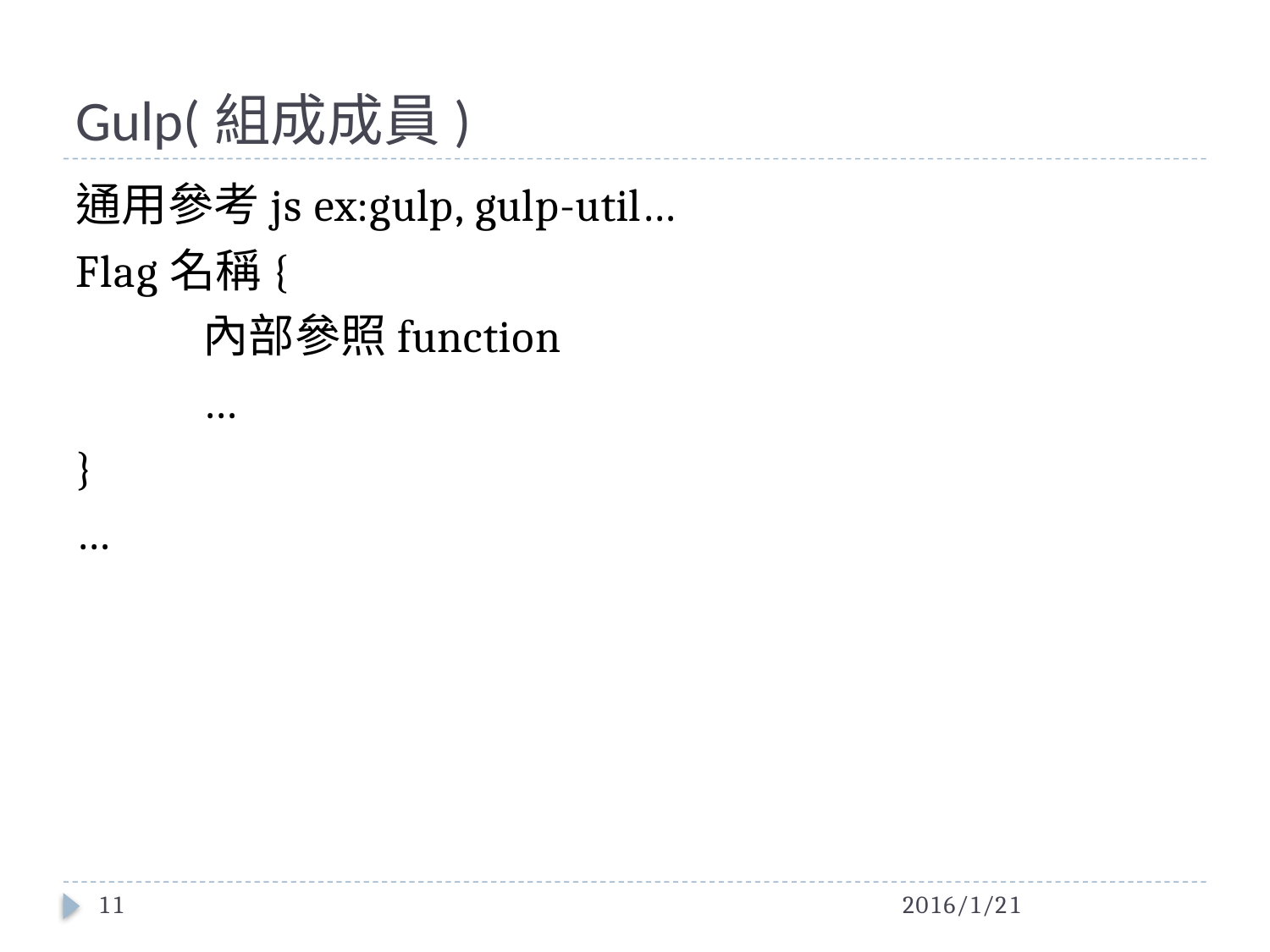

# Gulp(組成成員)
通用參考js ex:gulp, gulp-util…
Flag名稱{
	內部參照function
	…
}
…
11
2016/1/21